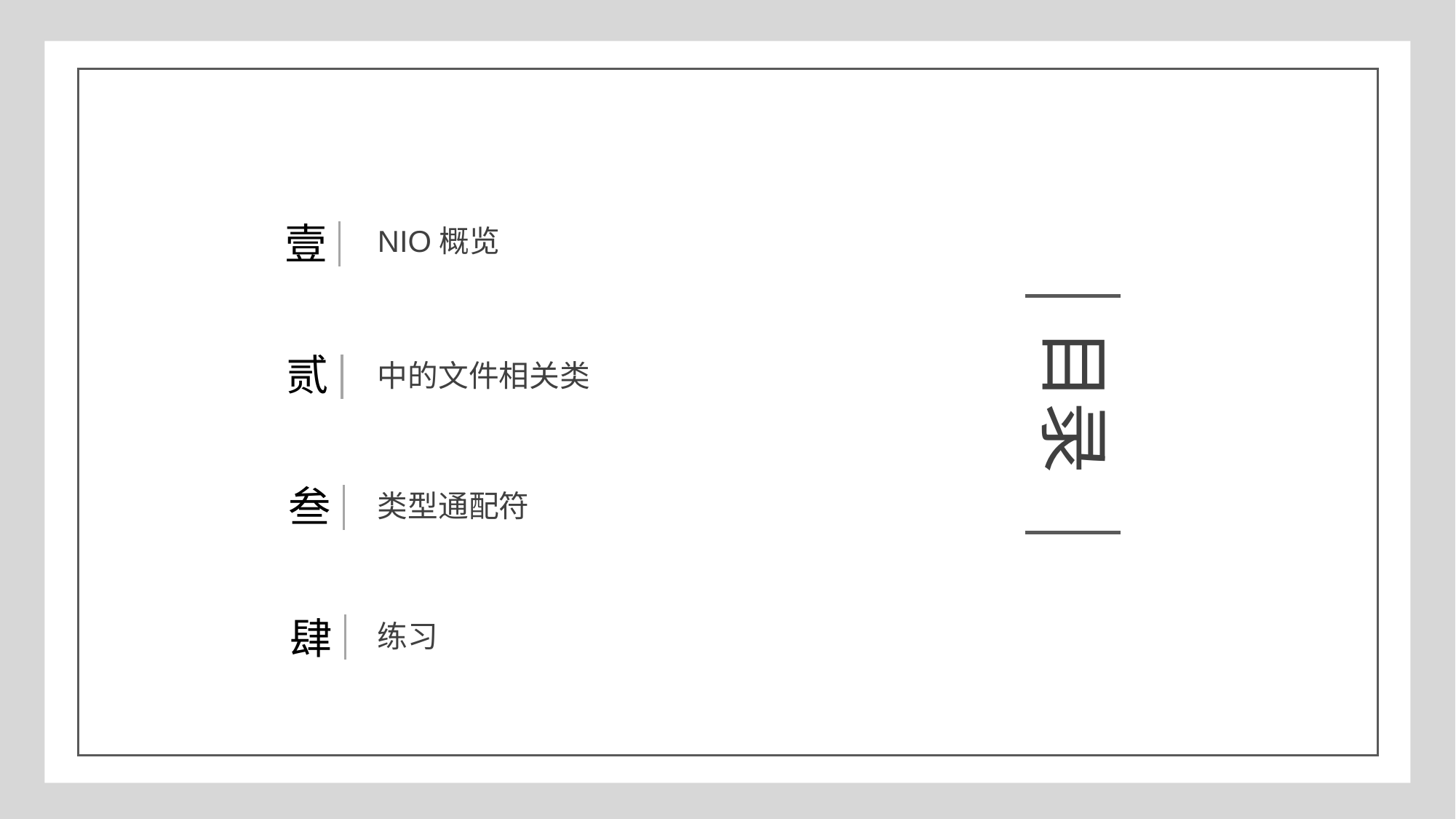

壹
NIO概览
贰
中的文件相关类

叁
类型通配符
肆
练习
目录